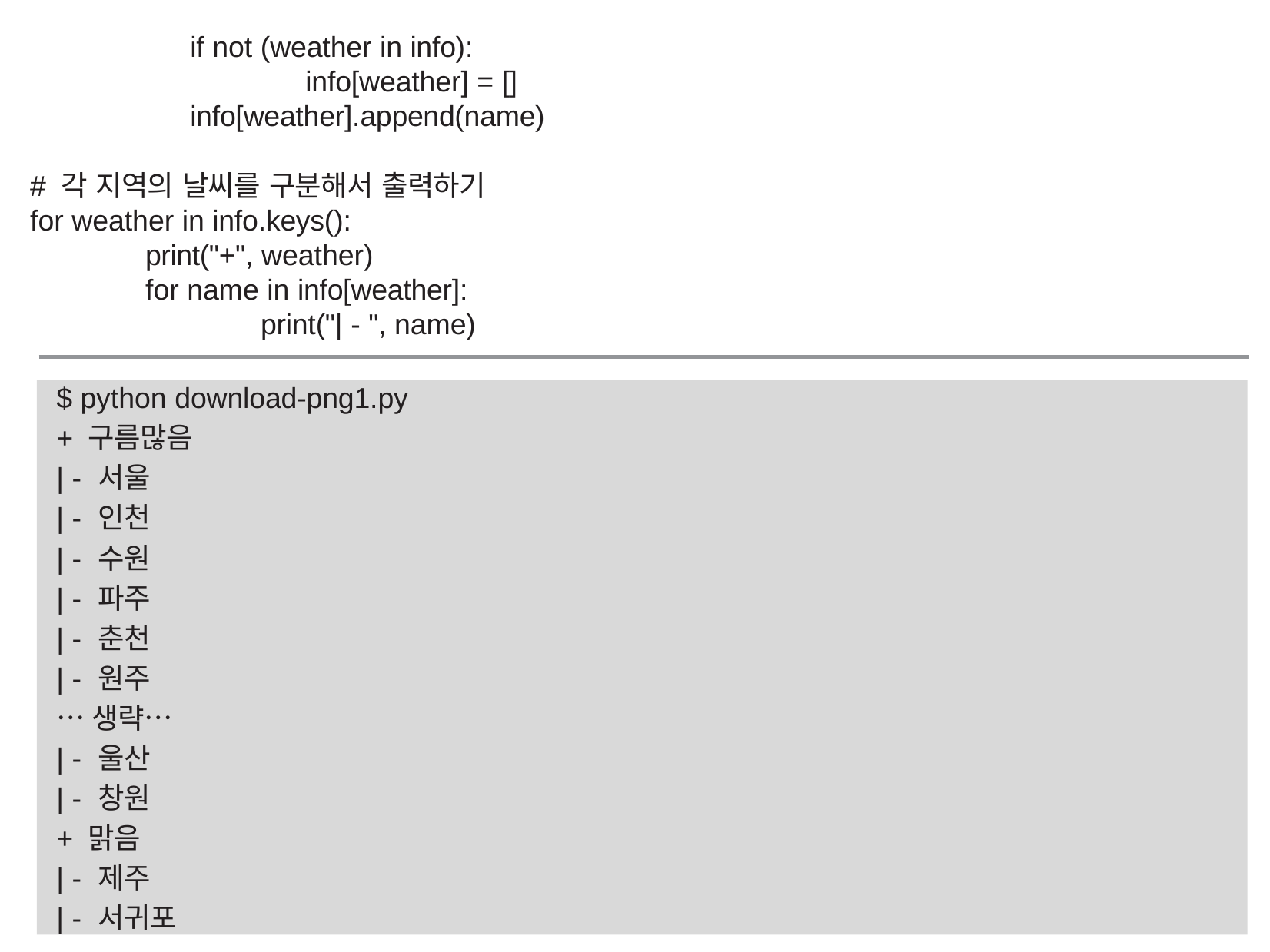

if not (weather in info):
		info[weather] = []
	info[weather].append(name)

# 각 지역의 날씨를 구분해서 출력하기
for weather in info.keys():
	print("+", weather)
	for name in info[weather]:
		print("| - ", name)

$ python download-png1.py
+ 구름많음
| - 서울
| - 인천
| - 수원
| - 파주
| - 춘천
| - 원주
…생략…
| - 울산
| - 창원
+ 맑음
| - 제주
| - 서귀포